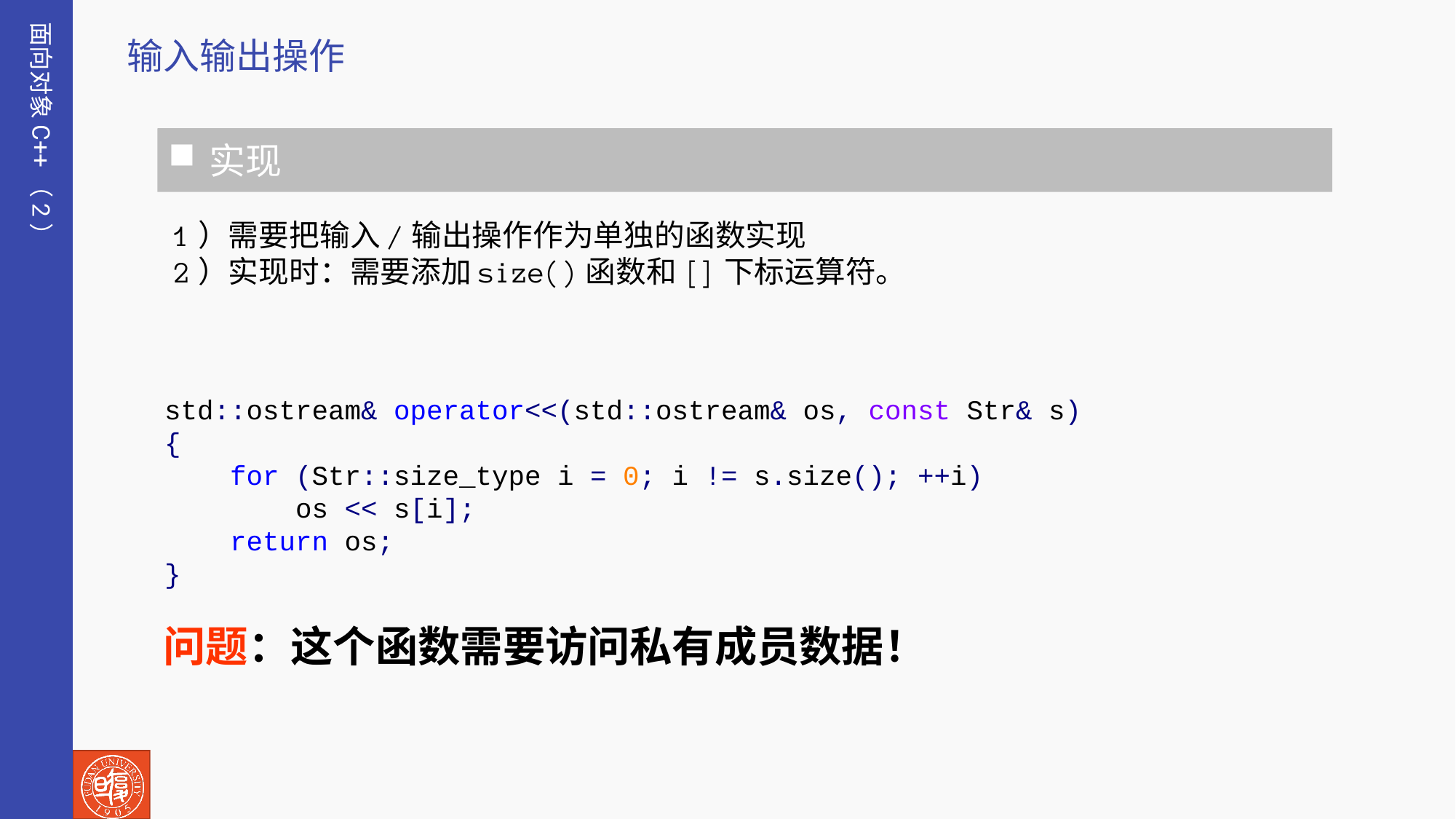

面向对象C++（2）
输入输出操作
实现
1）需要把输入/输出操作作为单独的函数实现
2）实现时：需要添加size()函数和[]下标运算符。
std::ostream& operator<<(std::ostream& os, const Str& s)
{
    for (Str::size_type i = 0; i != s.size(); ++i)
        os << s[i];
    return os;
}
问题：这个函数需要访问私有成员数据！